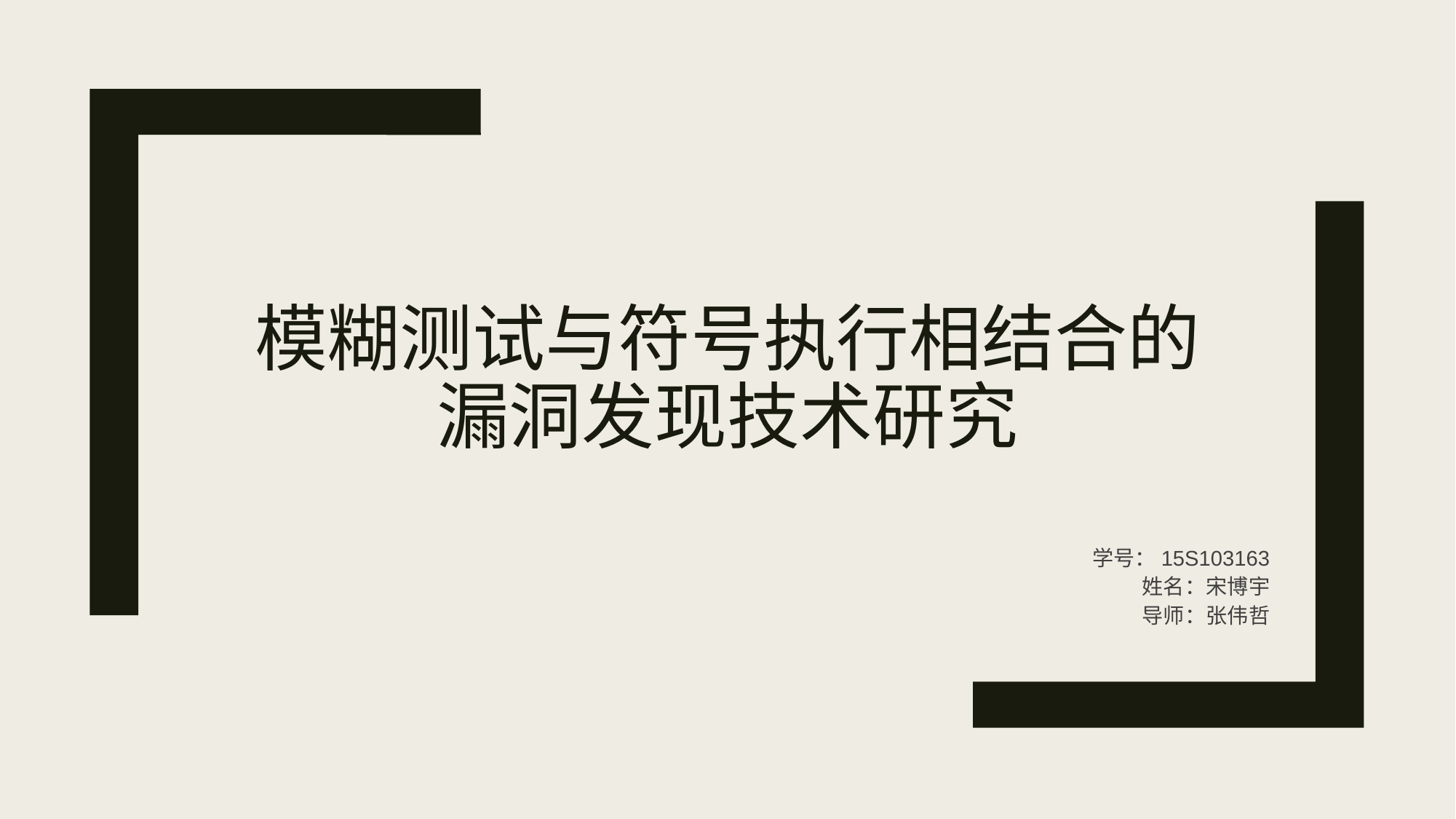

# 模糊测试与符号执行相结合的 漏洞发现技术研究
学号：15S103163
姓名：宋博宇
导师：张伟哲